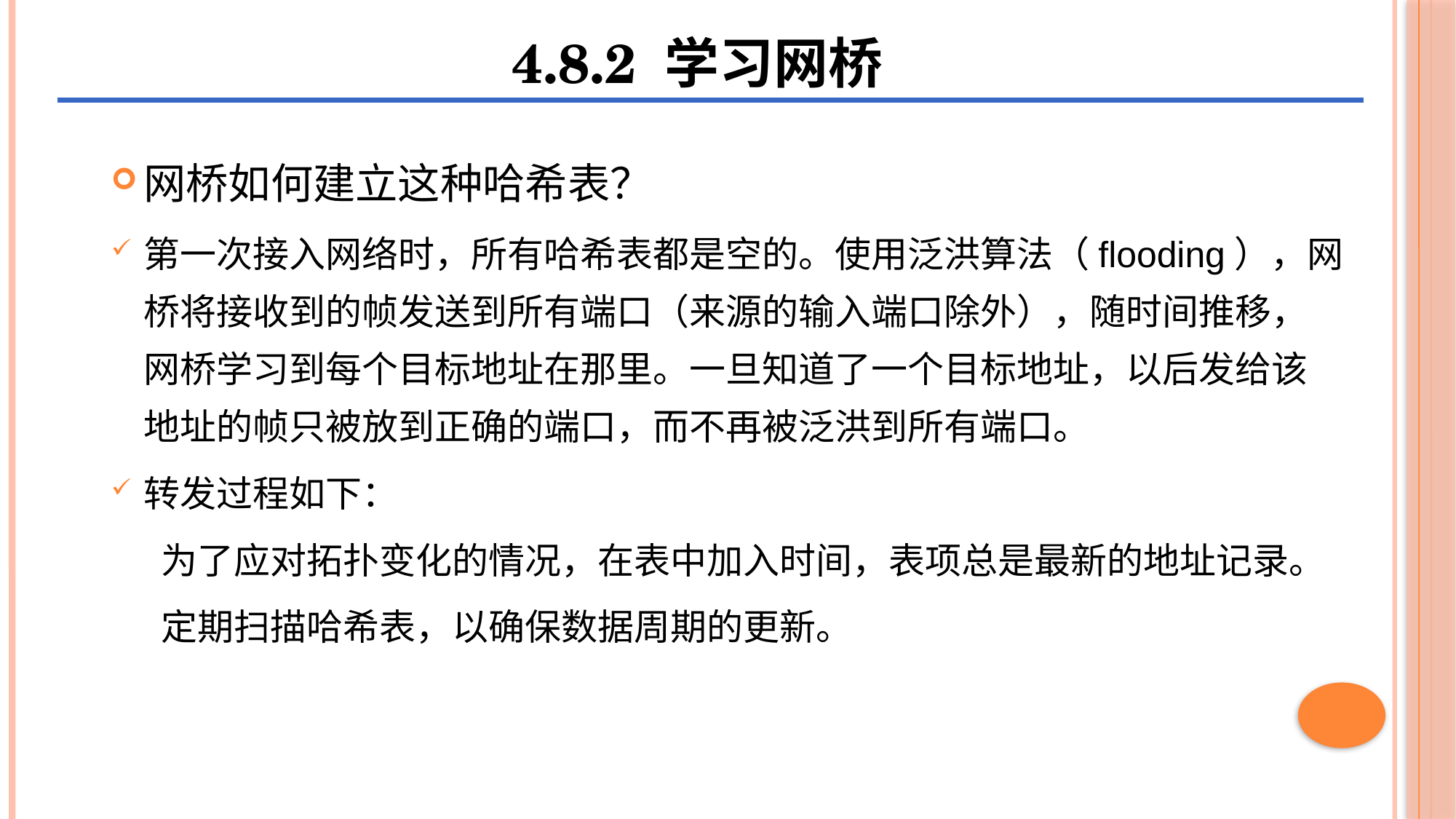

4.8.2 学习网桥
二、CSMA/CA协议
网桥如何建立这种哈希表？
第一次接入网络时，所有哈希表都是空的。使用泛洪算法（flooding），网桥将接收到的帧发送到所有端口（来源的输入端口除外），随时间推移，网桥学习到每个目标地址在那里。一旦知道了一个目标地址，以后发给该地址的帧只被放到正确的端口，而不再被泛洪到所有端口。
转发过程如下：
     为了应对拓扑变化的情况，在表中加入时间，表项总是最新的地址记录。
     定期扫描哈希表，以确保数据周期的更新。